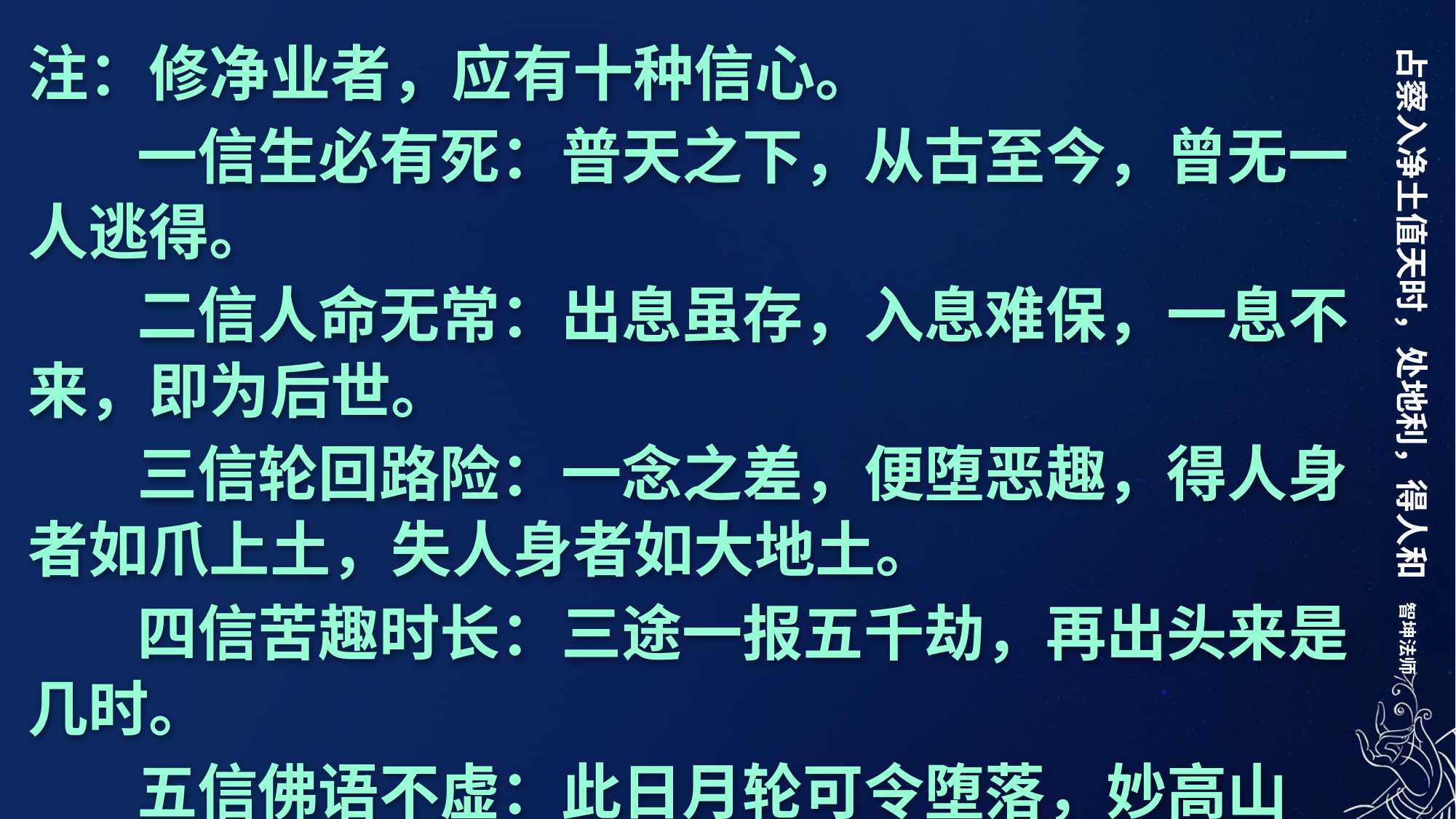

注：修净业者，应有十种信心。
	一信生必有死：普天之下，从古至今，曾无一人逃得。
	二信人命无常：出息虽存，入息难保，一息不来，即为后世。
	三信轮回路险：一念之差，便堕恶趣，得人身者如爪上土，失人身者如大地土。
	四信苦趣时长：三途一报五千劫，再出头来是几时。
	五信佛语不虚：此日月轮可令堕落，妙高山